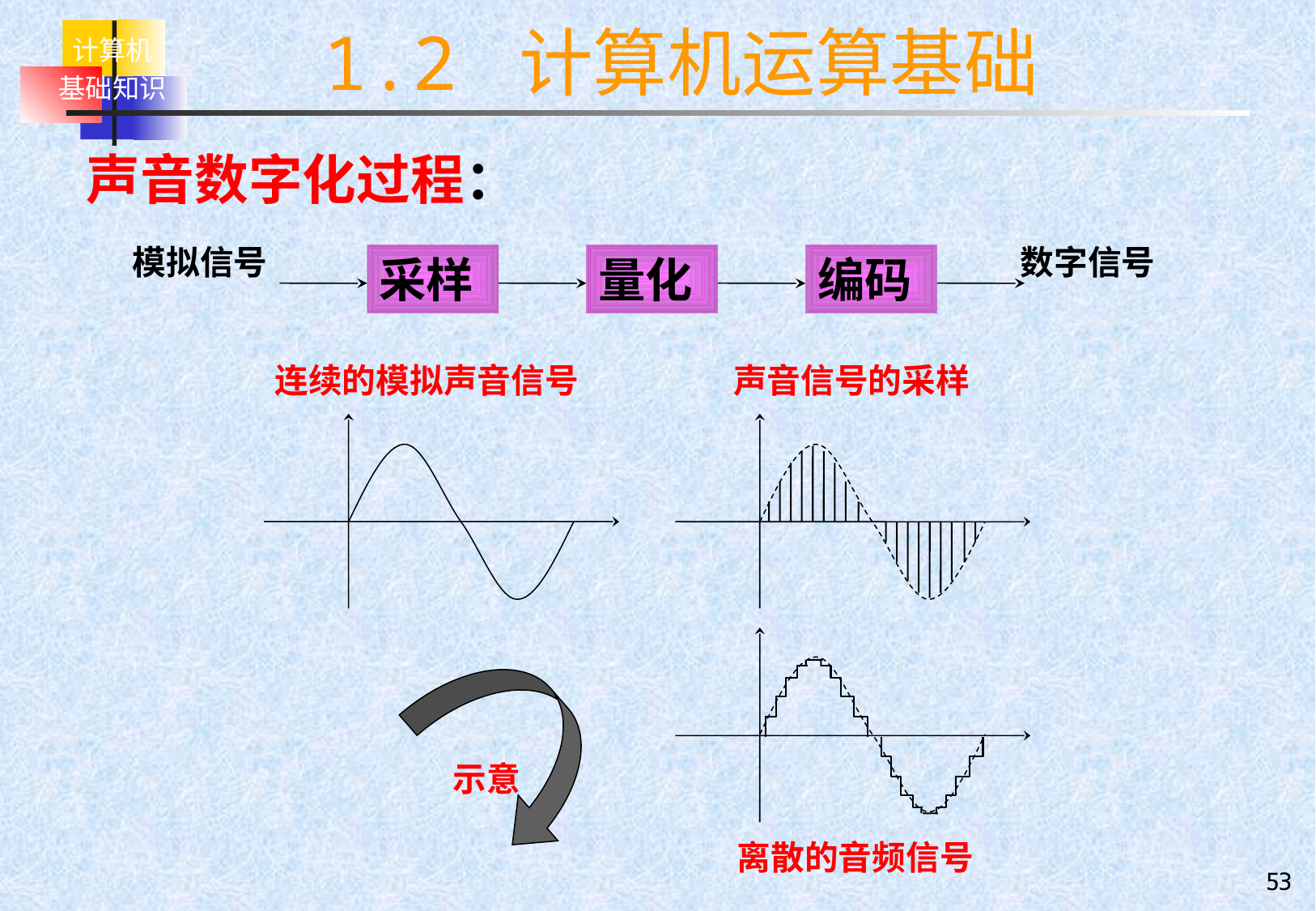

# 1.2 计算机运算基础
声音数字化过程：
模拟信号
数字信号
采样
量化
编码

连续的模拟声音信号

声音信号的采样

离散的音频信号
示意

53